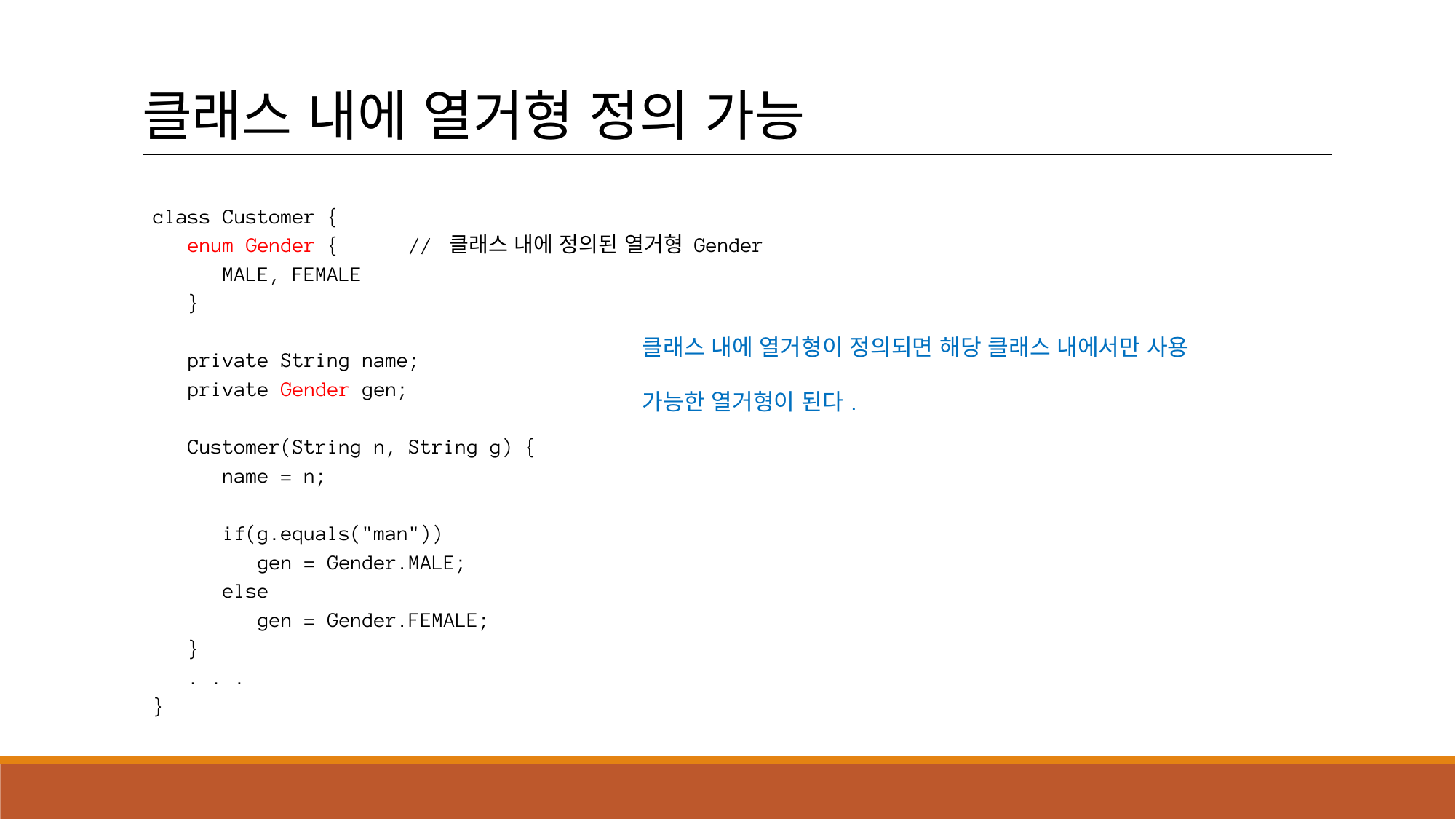

클래스 내에 열거형 정의 가능
class Customer {
   enum Gender {      // 클래스 내에 정의된 열거형 Gender
      MALE, FEMALE
   }

   private String name;
   private Gender gen;

   Customer(String n, String g) {
      name = n;

      if(g.equals("man"))
         gen = Gender.MALE;
      else
         gen = Gender.FEMALE;
   }
   . . .
}
클래스 내에 열거형이 정의되면 해당 클래스 내에서만 사용 가능한 열거형이 된다.